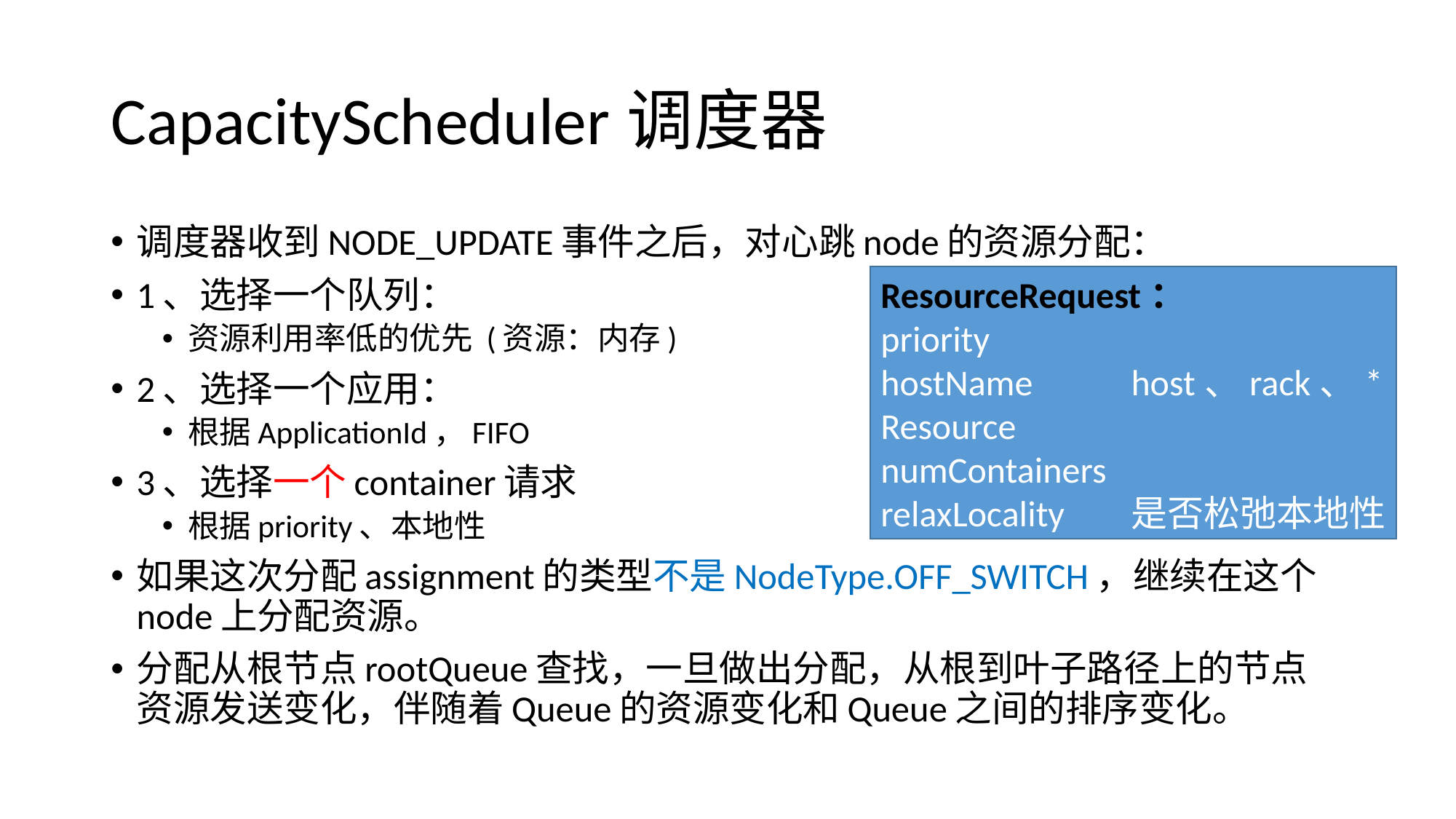

# CapacityScheduler调度器
调度器收到NODE_UPDATE事件之后，对心跳node的资源分配：
1、选择一个队列：
资源利用率低的优先 (资源：内存)
2、选择一个应用：
根据ApplicationId，FIFO
3、选择一个container请求
根据priority、本地性
如果这次分配assignment的类型不是NodeType.OFF_SWITCH，继续在这个node上分配资源。
分配从根节点rootQueue查找，一旦做出分配，从根到叶子路径上的节点资源发送变化，伴随着Queue的资源变化和Queue之间的排序变化。
ResourceRequest：
priority
hostName            host、rack、*
Resource
numContainers
relaxLocality       是否松弛本地性